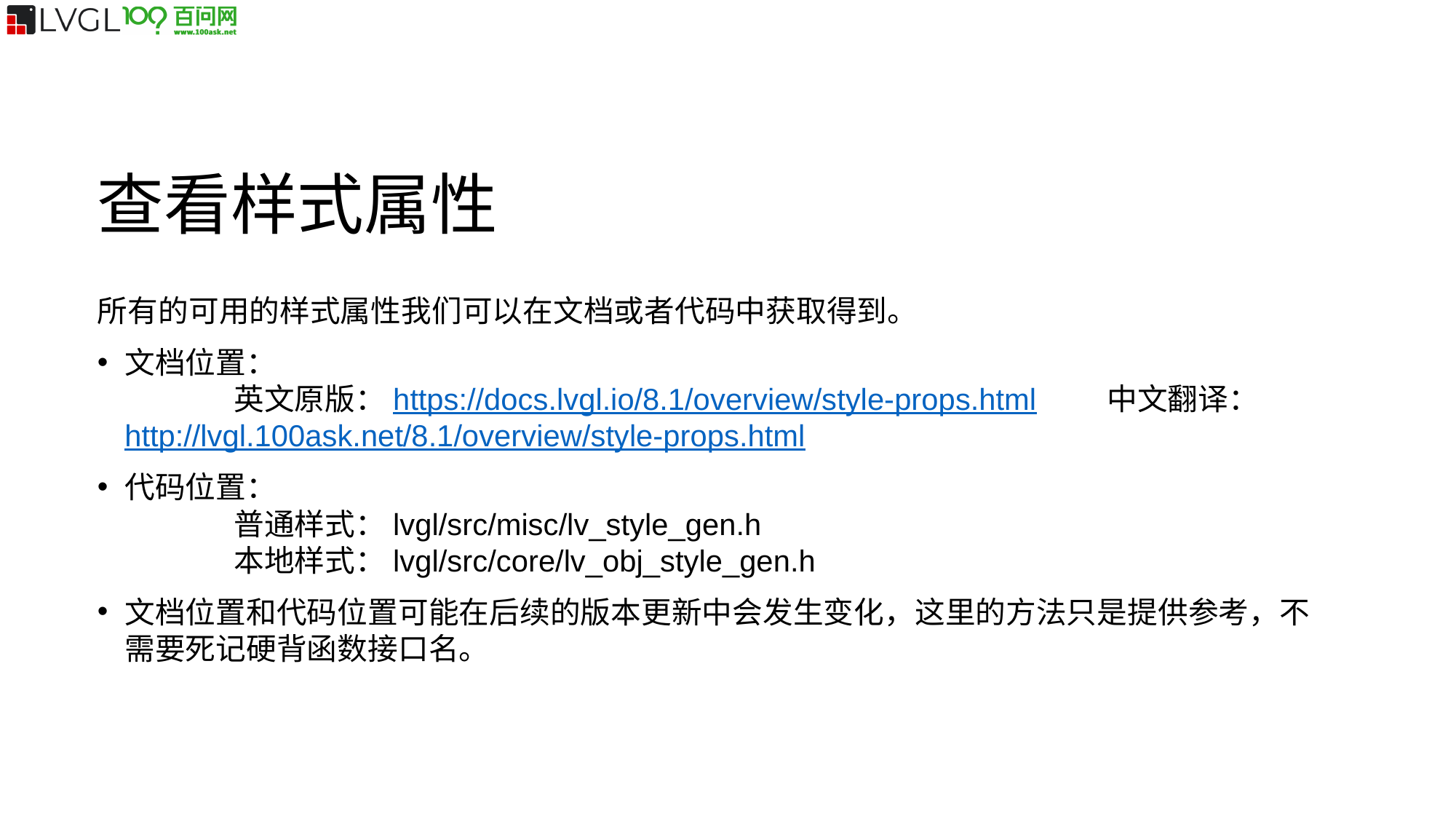

查看样式属性
所有的可用的样式属性我们可以在文档或者代码中获取得到。
文档位置：
	英文原版：https://docs.lvgl.io/8.1/overview/style-props.html
	中文翻译：http://lvgl.100ask.net/8.1/overview/style-props.html
代码位置：
	普通样式：lvgl/src/misc/lv_style_gen.h
	本地样式：lvgl/src/core/lv_obj_style_gen.h
文档位置和代码位置可能在后续的版本更新中会发生变化，这里的方法只是提供参考，不需要死记硬背函数接口名。